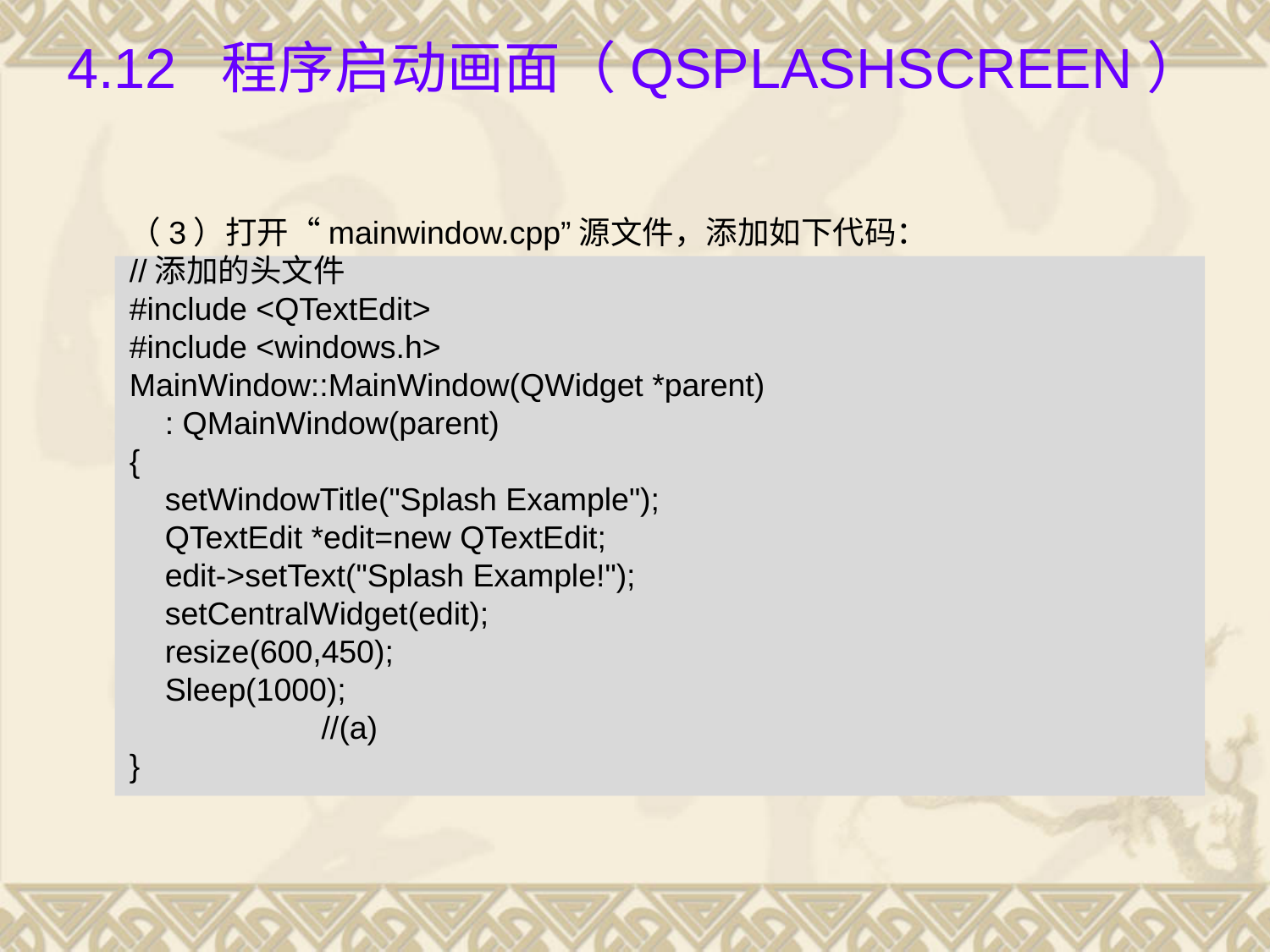

# 4.12  程序启动画面（QSplashScreen）
（3）打开“mainwindow.cpp”源文件，添加如下代码：
//添加的头文件
#include <QTextEdit>
#include <windows.h>
MainWindow::MainWindow(QWidget *parent)
    : QMainWindow(parent)
{
    setWindowTitle("Splash Example");
    QTextEdit *edit=new QTextEdit;
    edit->setText("Splash Example!");
    setCentralWidget(edit);
    resize(600,450);
    Sleep(1000);								//(a)
}